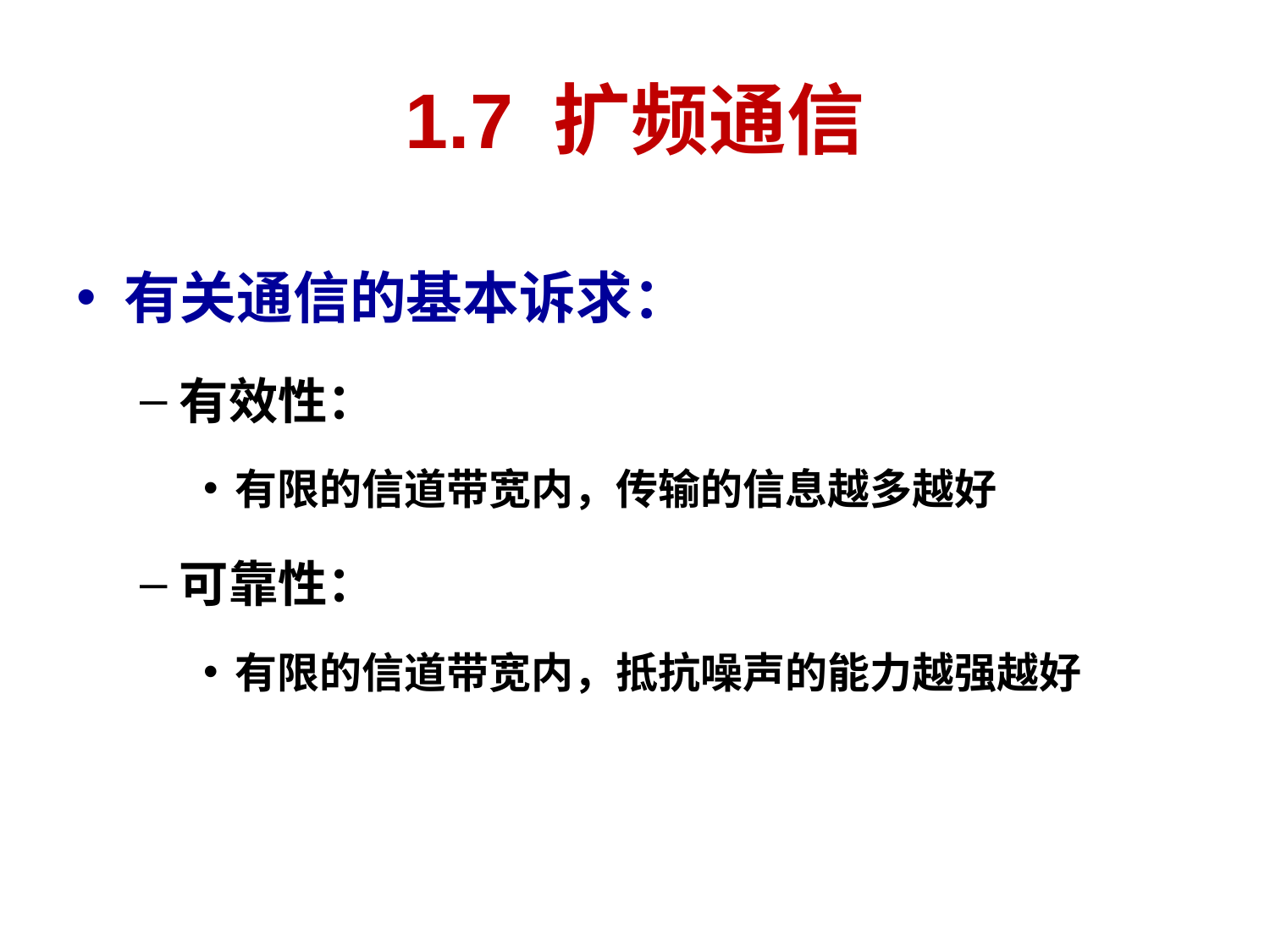

# 1.7 扩频通信
有关通信的基本诉求：
有效性：
有限的信道带宽内，传输的信息越多越好
可靠性：
有限的信道带宽内，抵抗噪声的能力越强越好